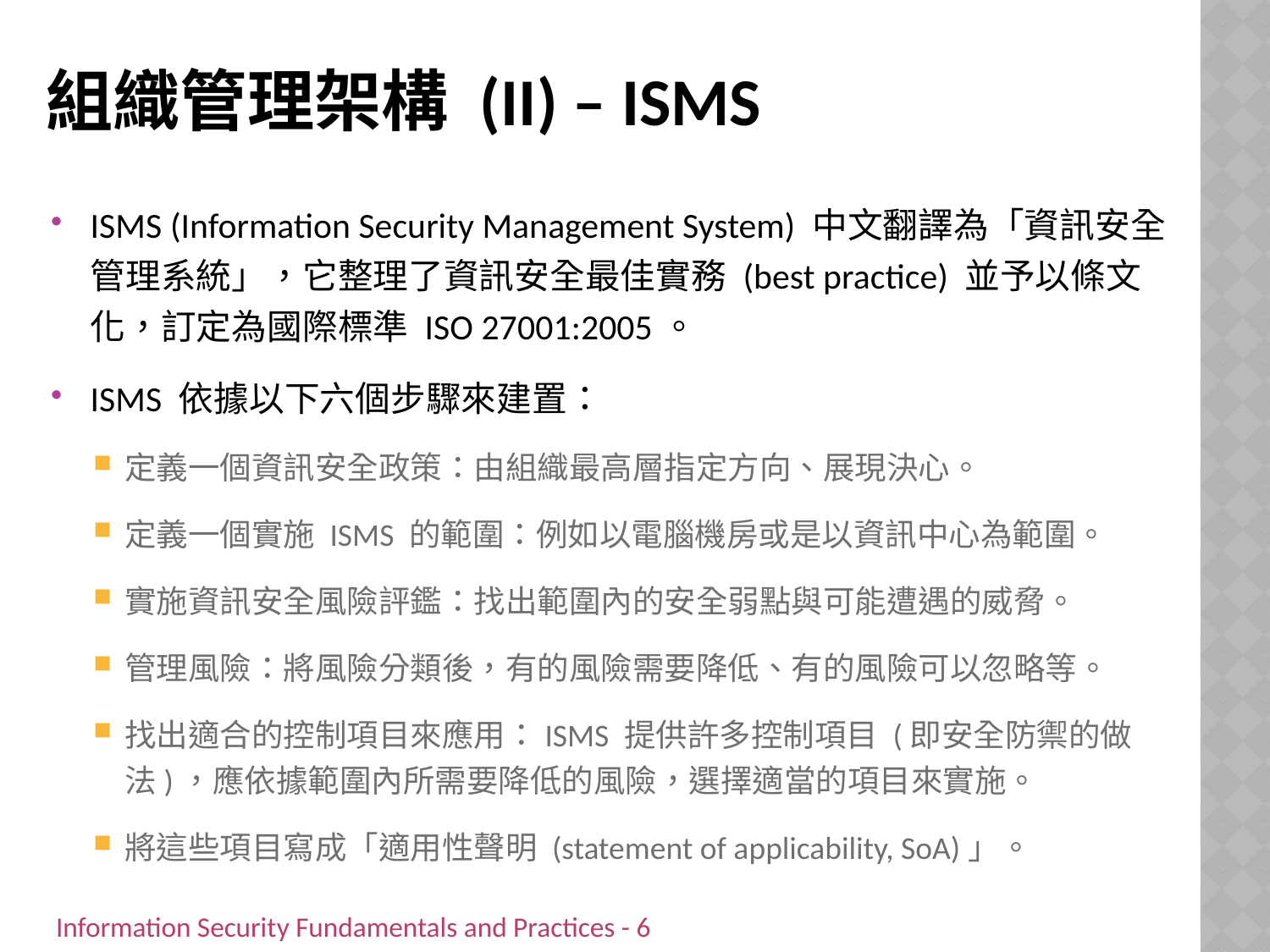

# 組織管理架構 (II) – ISMS
ISMS (Information Security Management System) 中文翻譯為「資訊安全管理系統」，它整理了資訊安全最佳實務 (best practice) 並予以條文化，訂定為國際標準 ISO 27001:2005。
ISMS 依據以下六個步驟來建置：
定義一個資訊安全政策：由組織最高層指定方向、展現決心。
定義一個實施 ISMS 的範圍：例如以電腦機房或是以資訊中心為範圍。
實施資訊安全風險評鑑：找出範圍內的安全弱點與可能遭遇的威脅。
管理風險：將風險分類後，有的風險需要降低、有的風險可以忽略等。
找出適合的控制項目來應用：ISMS 提供許多控制項目 (即安全防禦的做法)，應依據範圍內所需要降低的風險，選擇適當的項目來實施。
將這些項目寫成「適用性聲明 (statement of applicability, SoA)」。